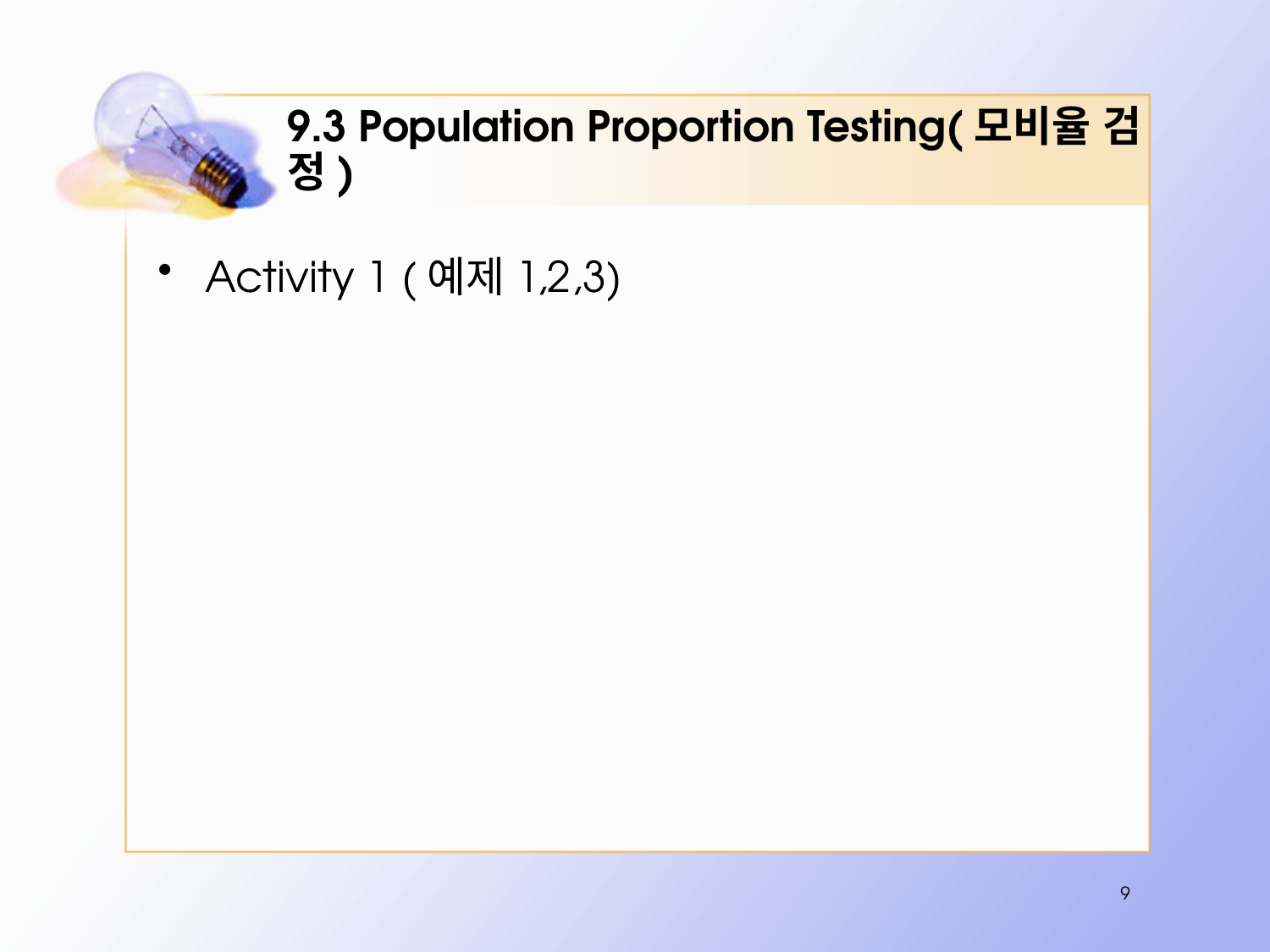

# 9.3 Population Proportion Testing(모비율 검정)
Activity 1 (예제1,2,3)

9